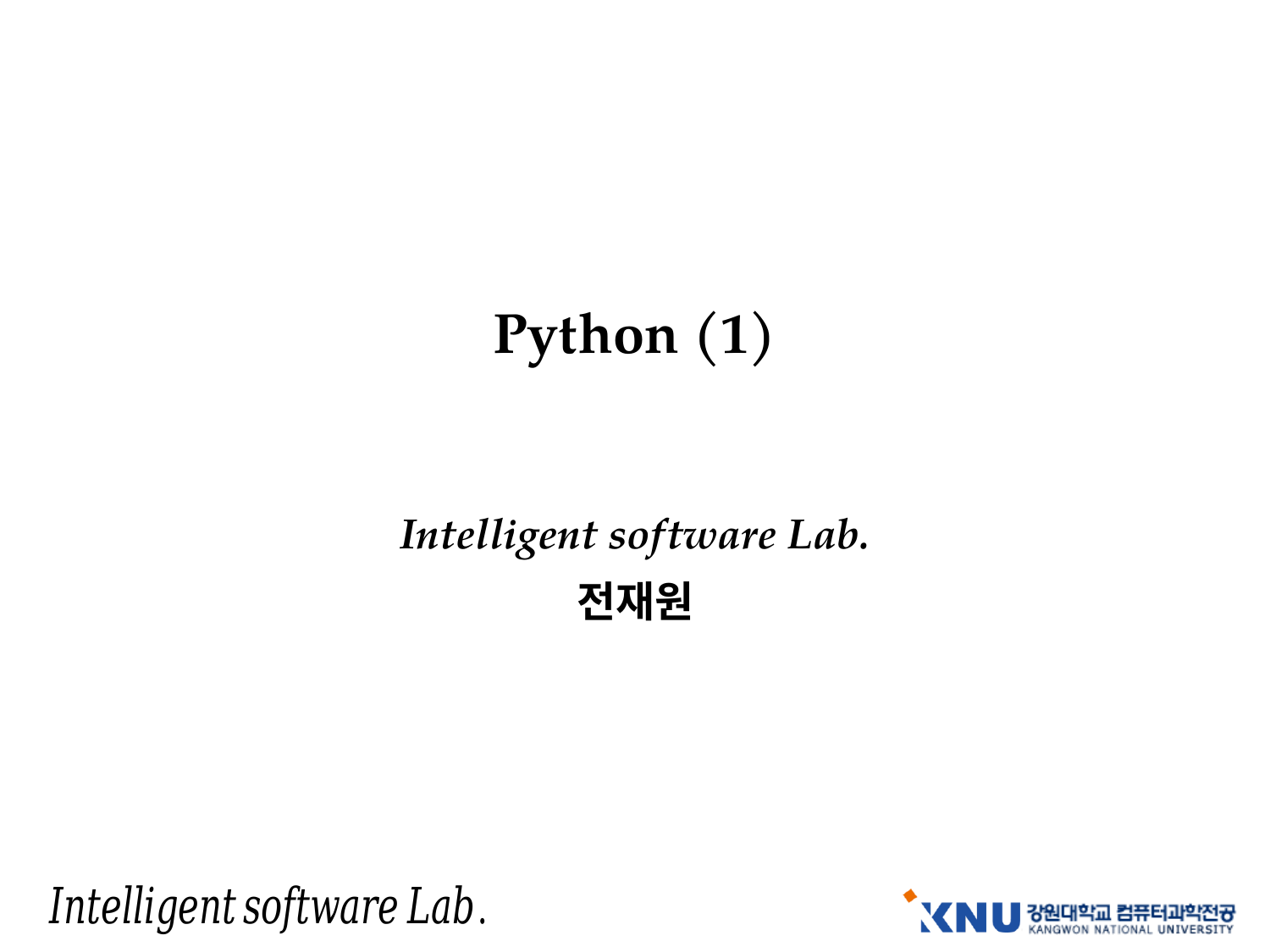

# Python (1)
Intelligent software Lab.
전재원